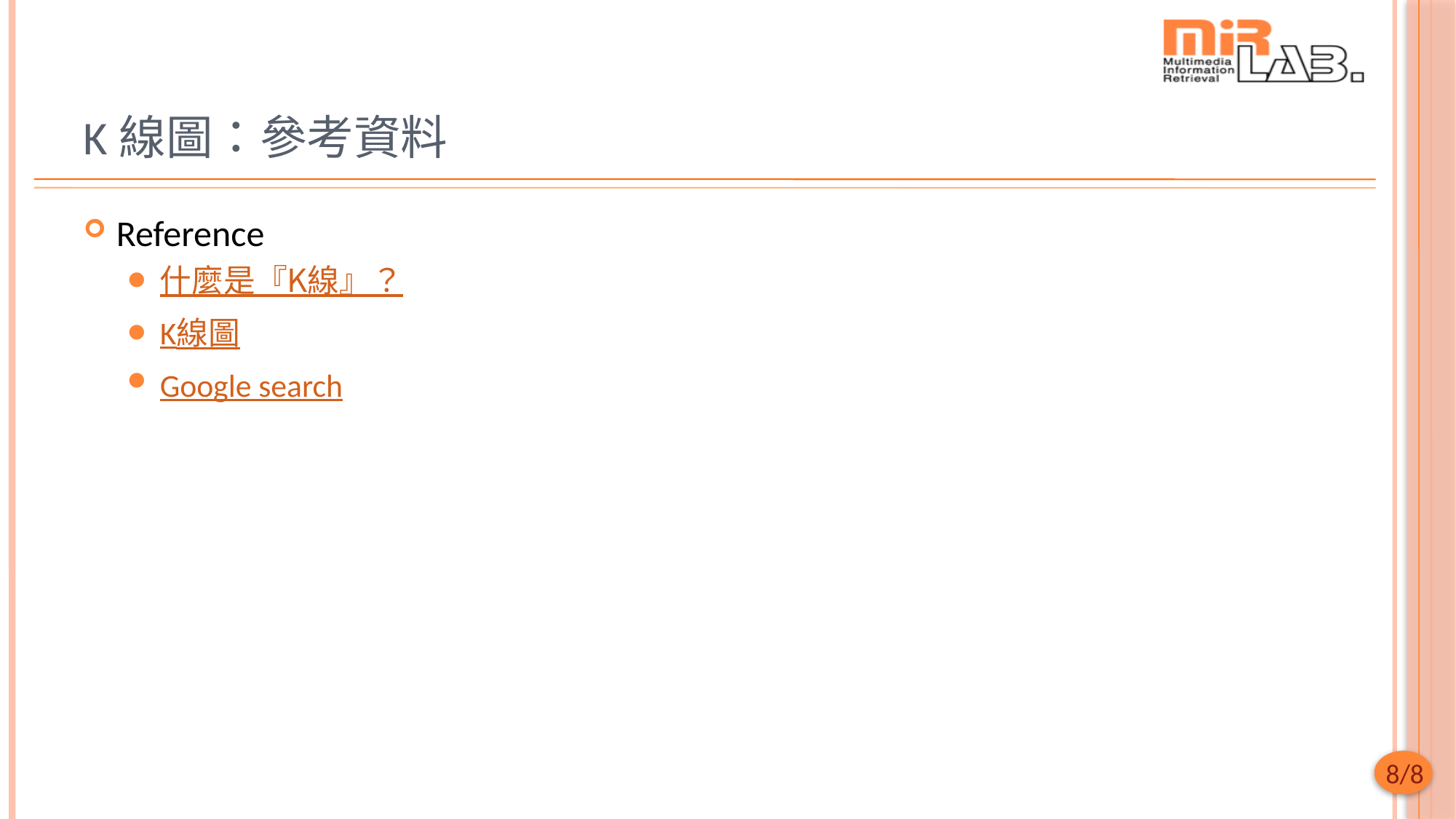

# K線圖：參考資料
Reference
什麼是『K線』？
K線圖
Google search